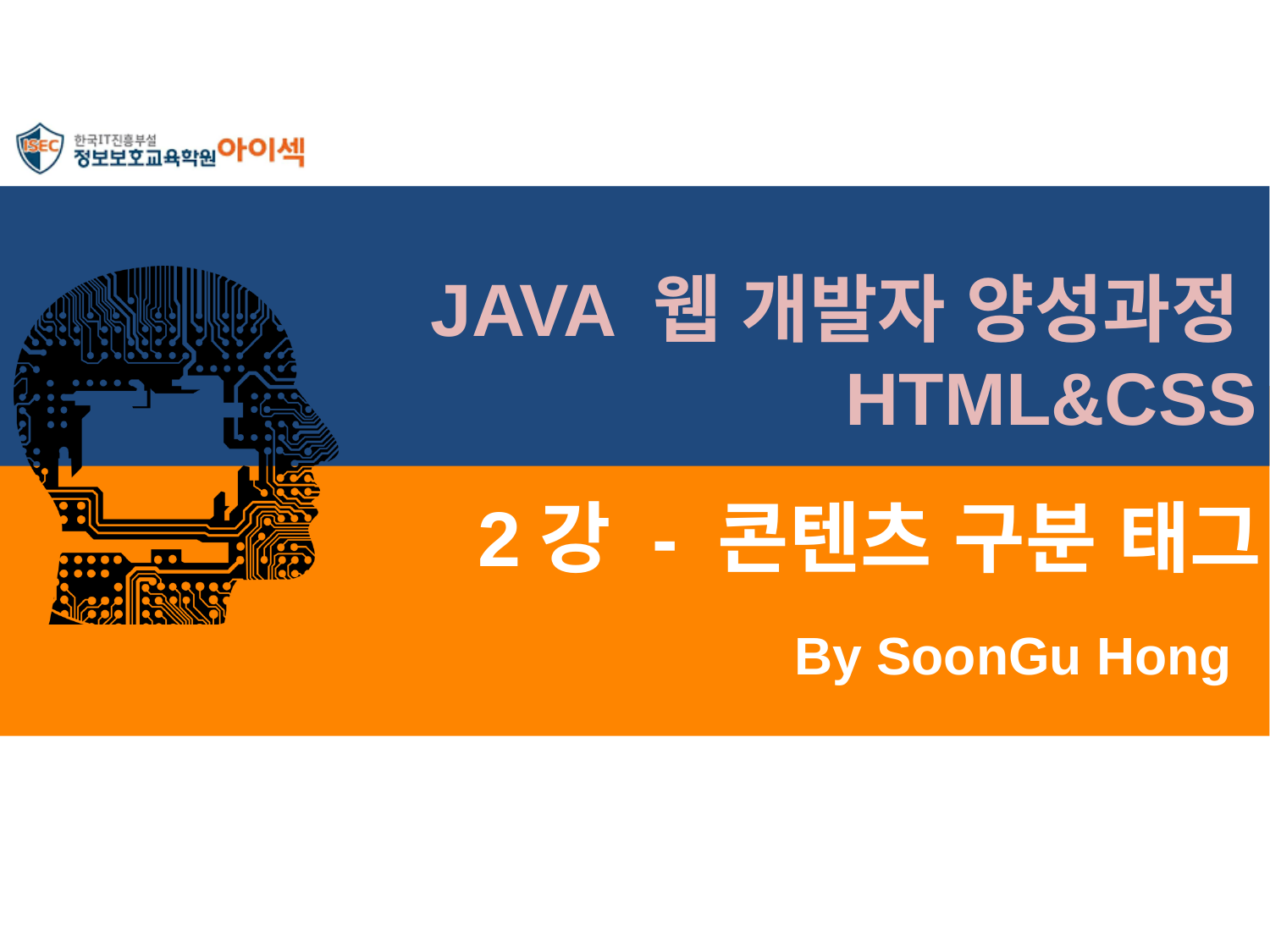

JAVA 웹 개발자 양성과정HTML&CSS
# 2강 - 콘텐츠 구분 태그
By SoonGu Hong